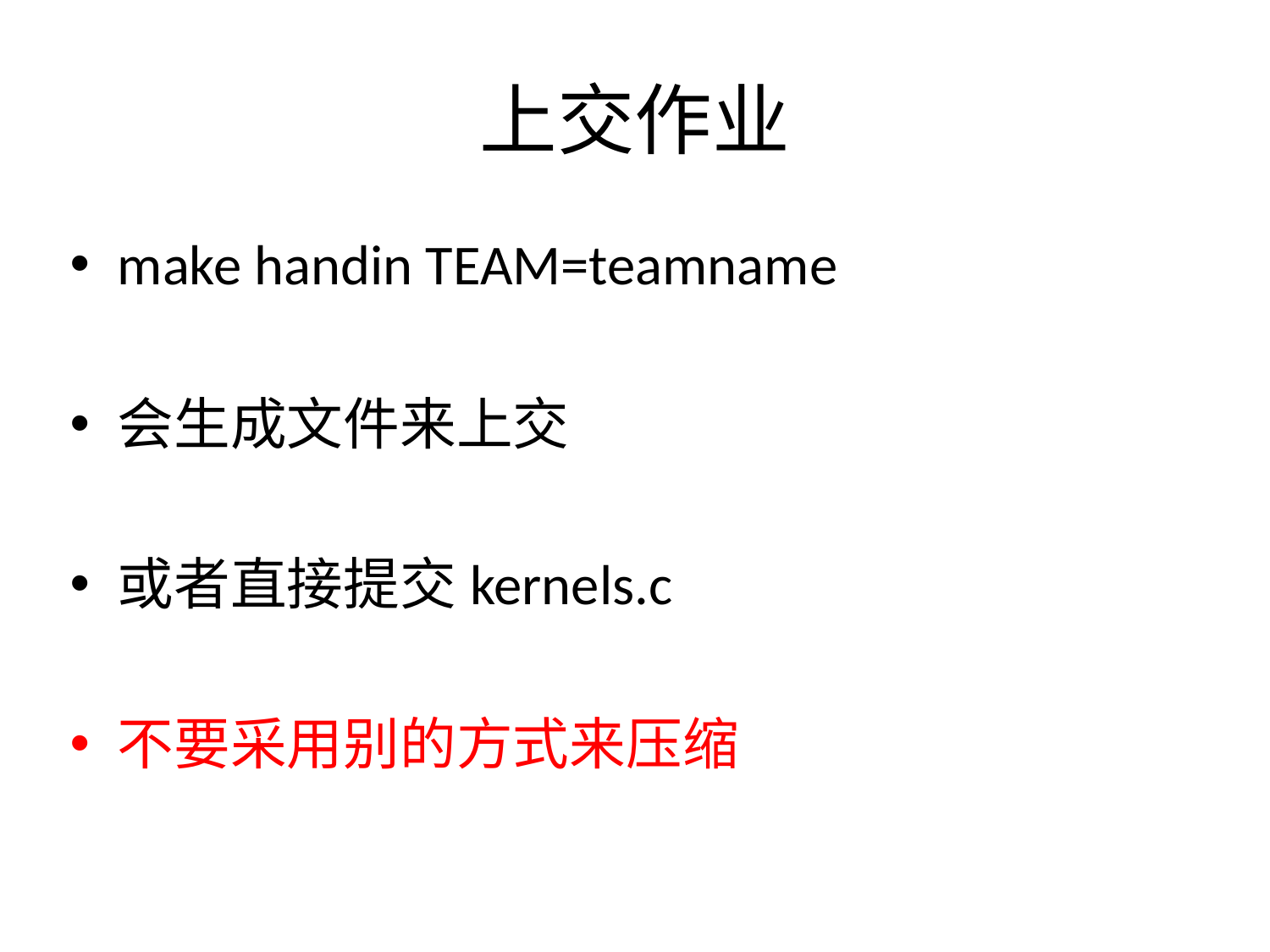

# 上交作业
make handin TEAM=teamname

会生成文件来上交

或者直接提交kernels.c

不要采用别的方式来压缩